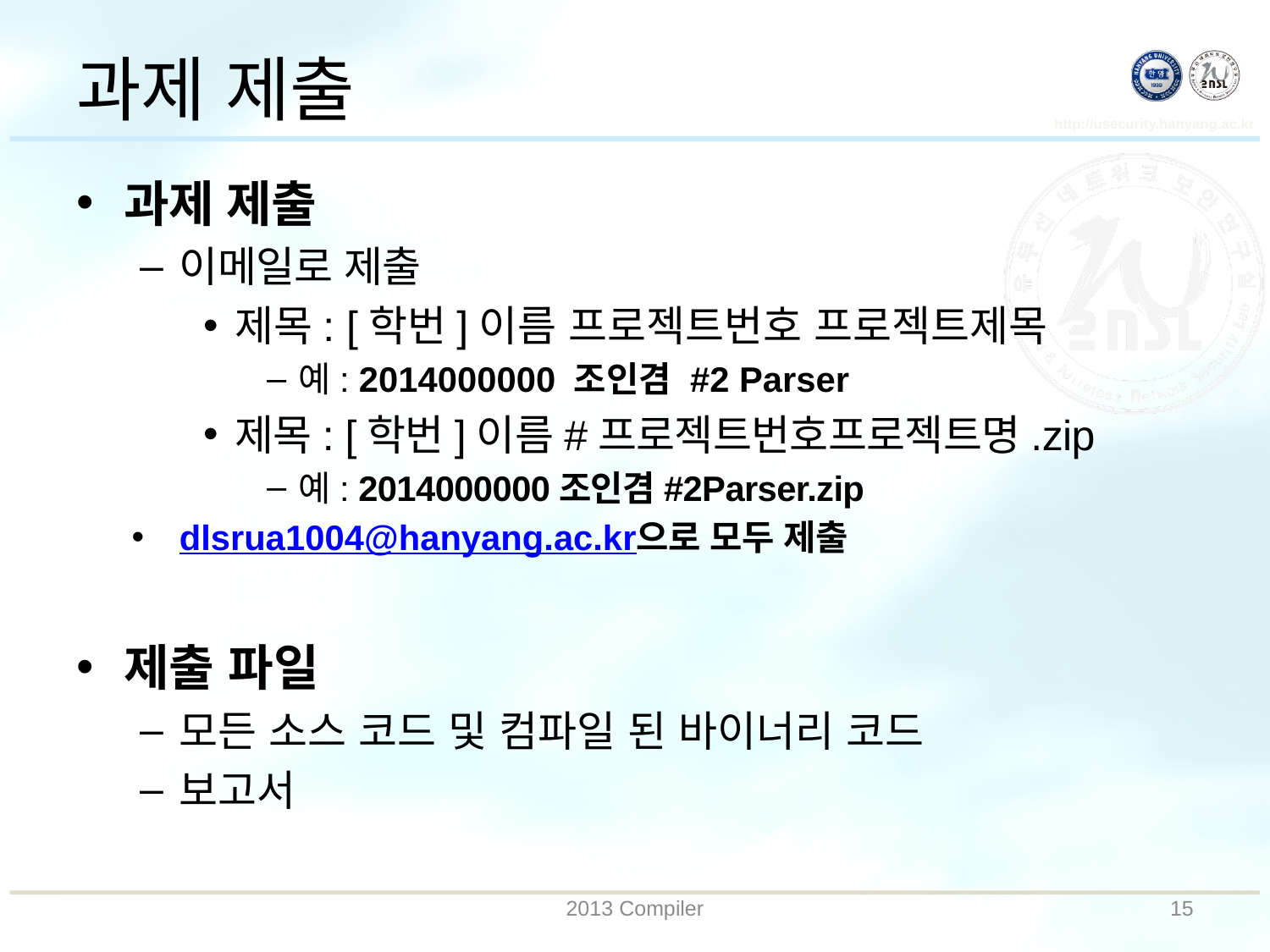

# 과제 제출
과제 제출
이메일로 제출
제목: [학번]이름 프로젝트번호 프로젝트제목
예: 2014000000 조인겸 #2 Parser
제목: [학번]이름#프로젝트번호프로젝트명.zip
예: 2014000000조인겸#2Parser.zip
dlsrua1004@hanyang.ac.kr으로 모두 제출

제출 파일
모든 소스 코드 및 컴파일 된 바이너리 코드
보고서

2013 Compiler
15